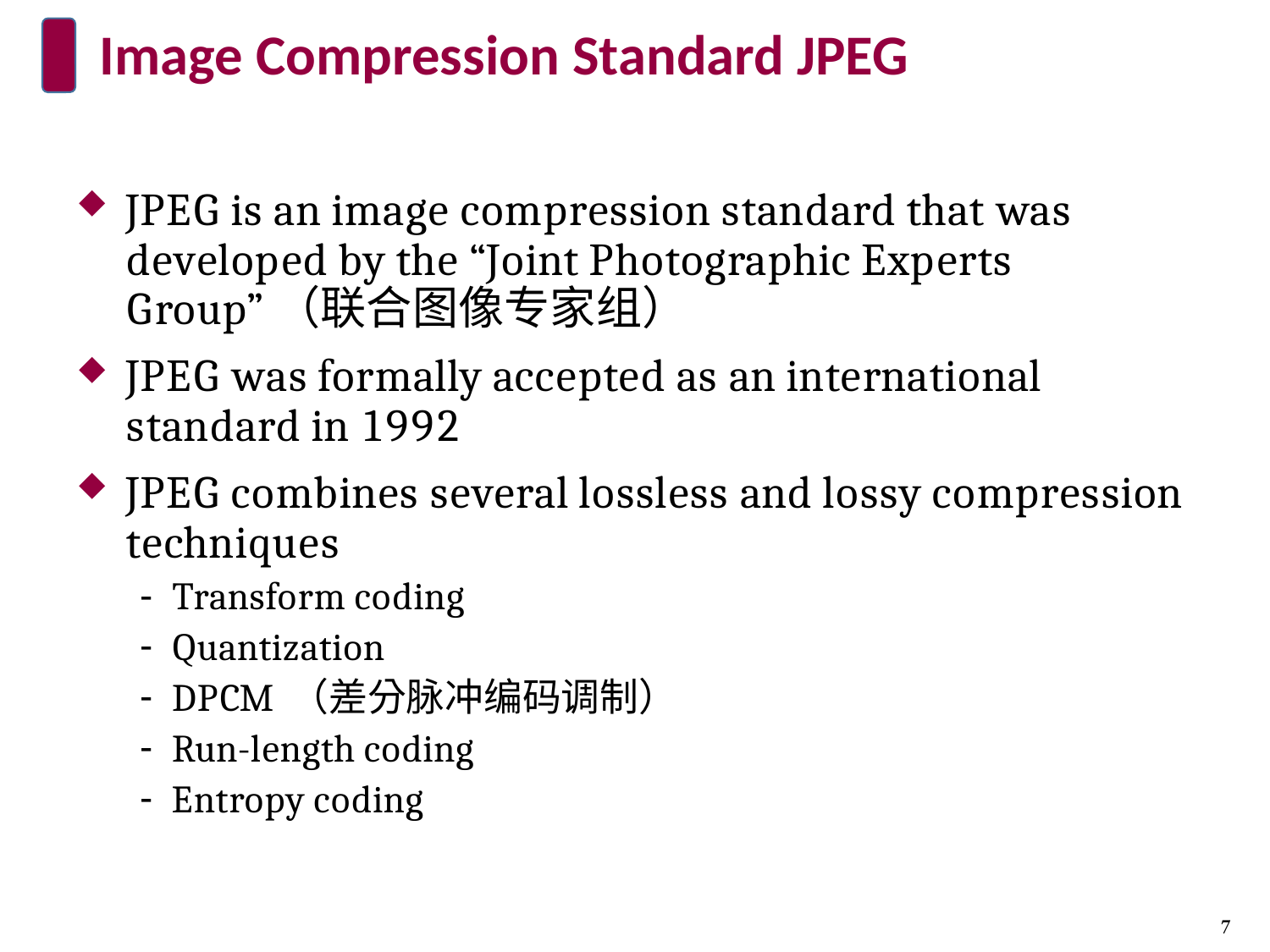

# Image Compression Standard JPEG
JPEG is an image compression standard that was developed by the “Joint Photographic Experts Group”（联合图像专家组）
JPEG was formally accepted as an international standard in 1992
JPEG combines several lossless and lossy compression techniques
Transform coding
Quantization
DPCM （差分脉冲编码调制）
Run-length coding
Entropy coding

7